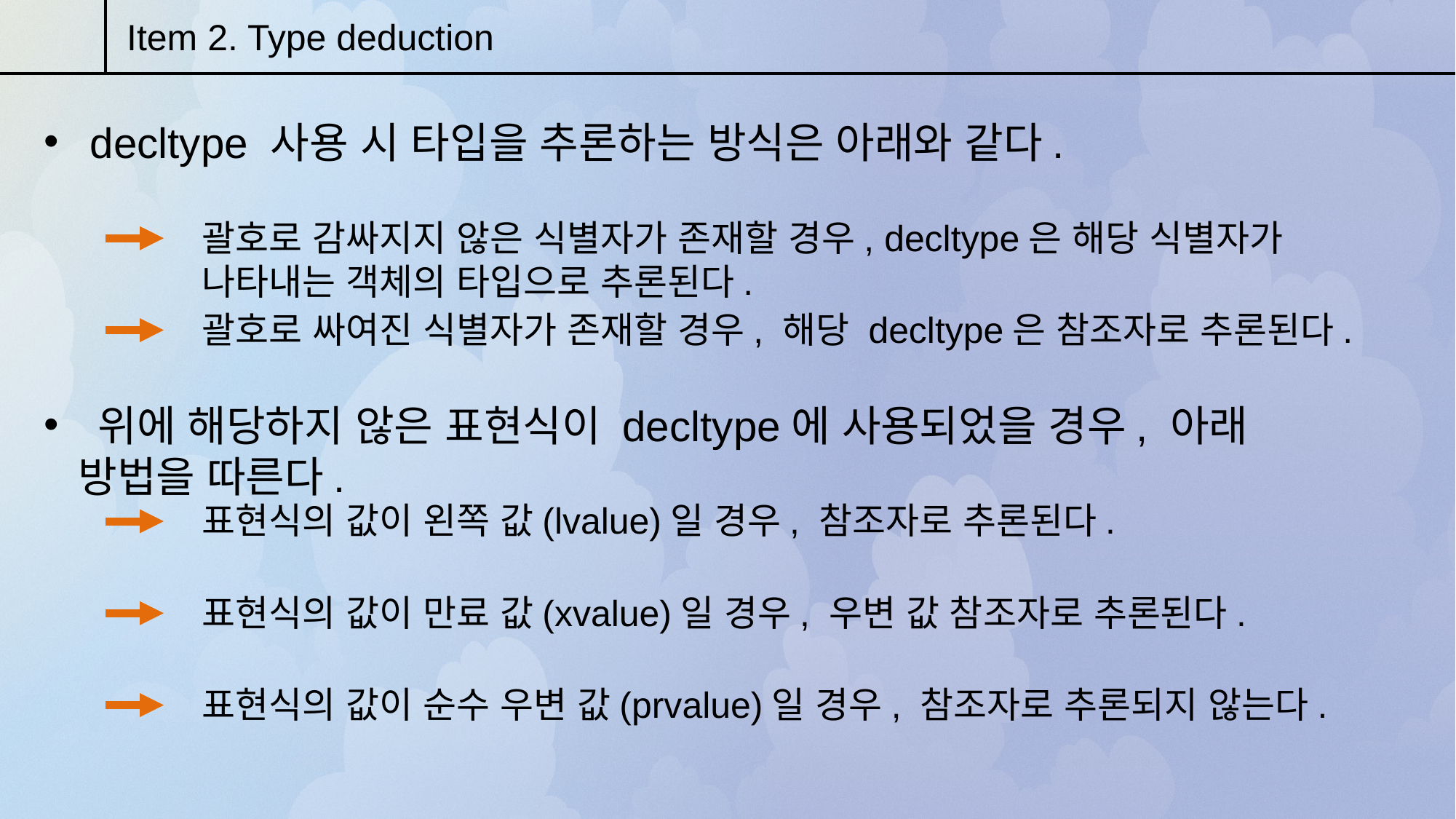

Item 2. Type deduction
 decltype 사용 시 타입을 추론하는 방식은 아래와 같다.
괄호로 감싸지지 않은 식별자가 존재할 경우, decltype은 해당 식별자가 나타내는 객체의 타입으로 추론된다.
괄호로 싸여진 식별자가 존재할 경우, 해당 decltype은 참조자로 추론된다.
 위에 해당하지 않은 표현식이 decltype에 사용되었을 경우, 아래 방법을 따른다.
표현식의 값이 왼쪽 값(lvalue)일 경우, 참조자로 추론된다.
표현식의 값이 만료 값(xvalue)일 경우, 우변 값 참조자로 추론된다.
표현식의 값이 순수 우변 값(prvalue)일 경우, 참조자로 추론되지 않는다.